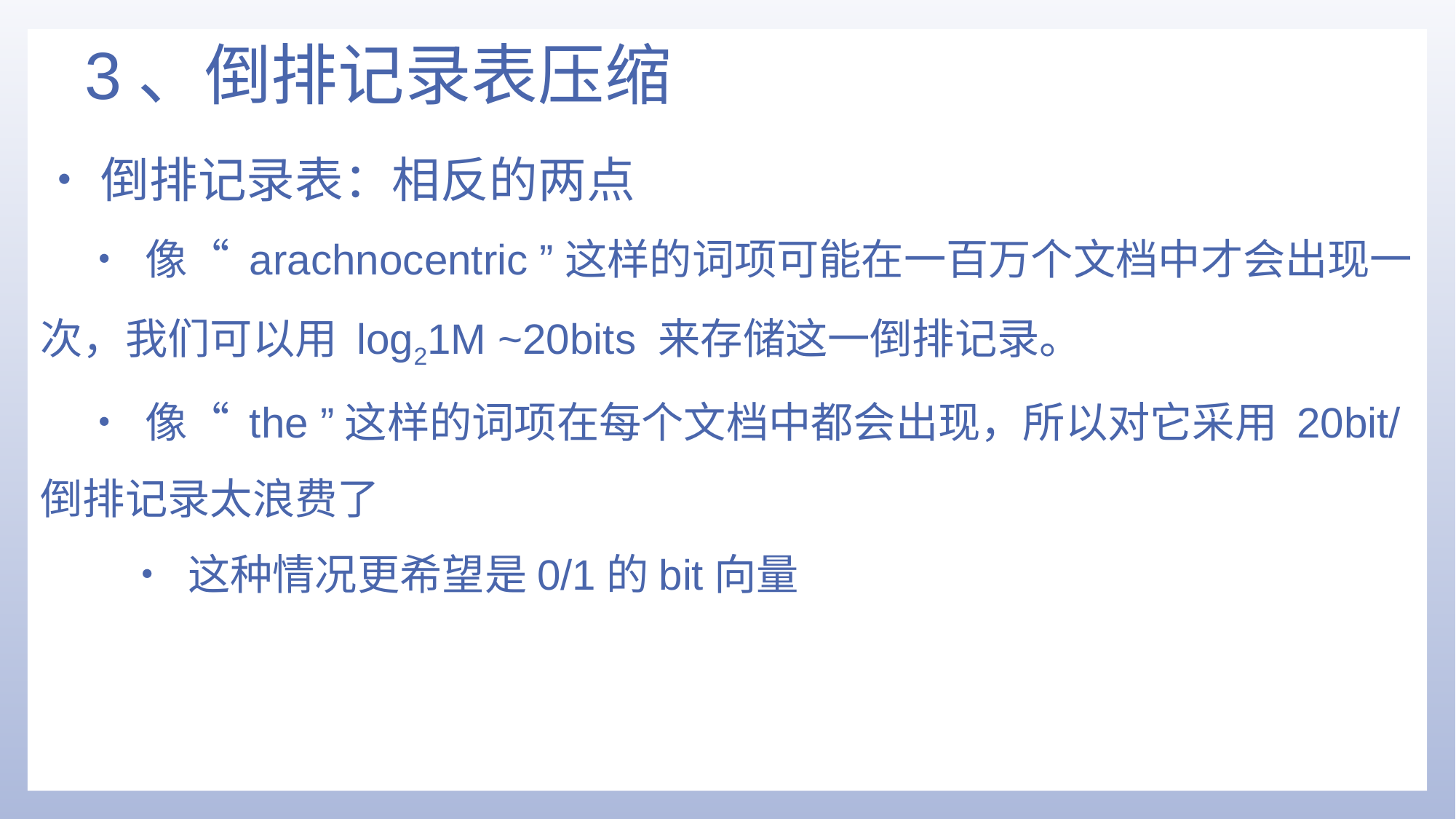

# 3、倒排记录表压缩
•倒排记录表：相反的两点
• 像“ arachnocentric ”这样的词项可能在一百万个文档中才会出现一次，我们可以用 log21M ~20bits 来存储这一倒排记录。
• 像“ the ”这样的词项在每个文档中都会出现，所以对它采用 20bit/ 倒排记录太浪费了
• 这种情况更希望是0/1的bit向量